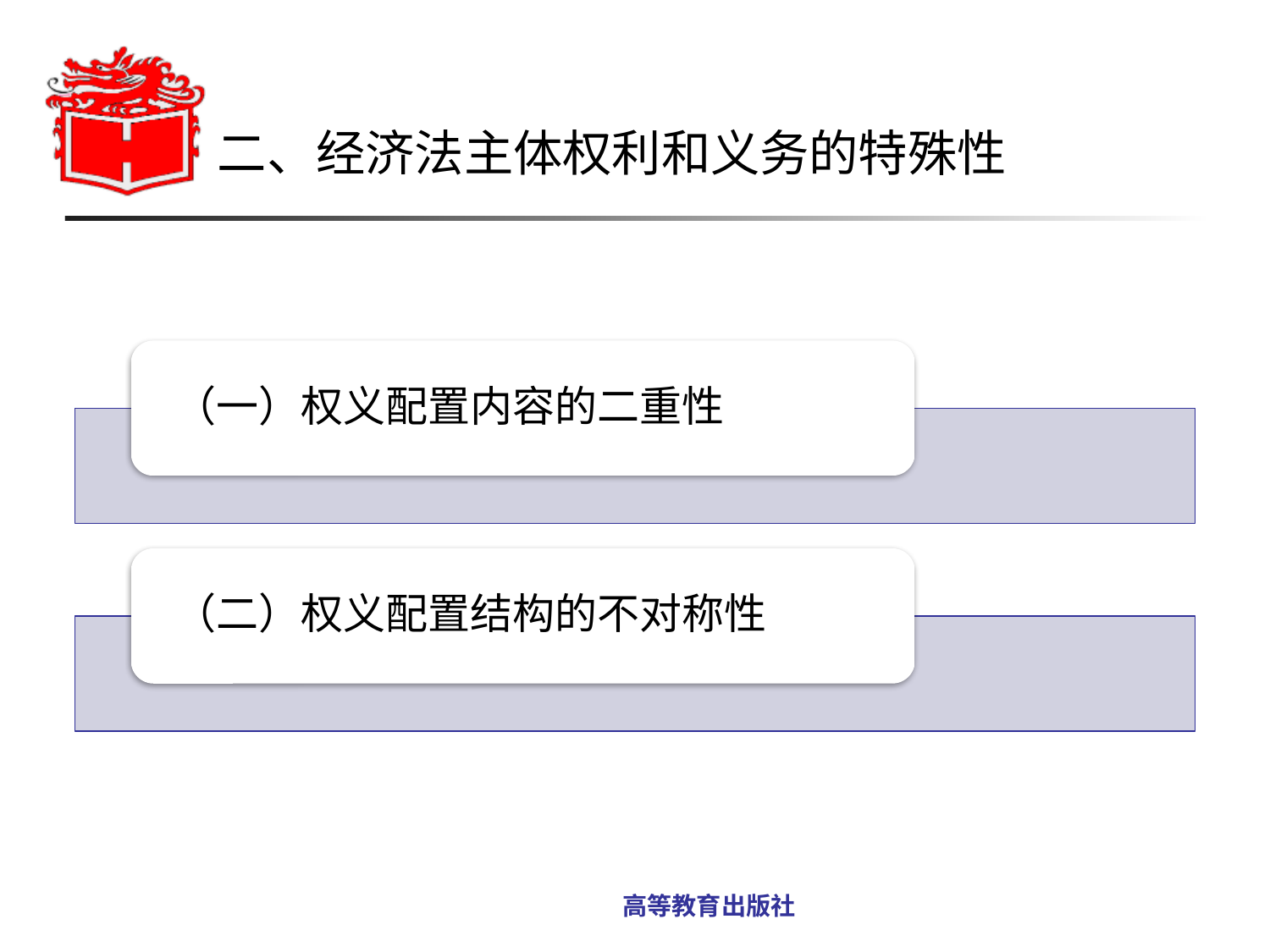

二、经济法主体权利和义务的特殊性
（一）权义配置内容的二重性
（二）权义配置结构的不对称性

高等教育出版社